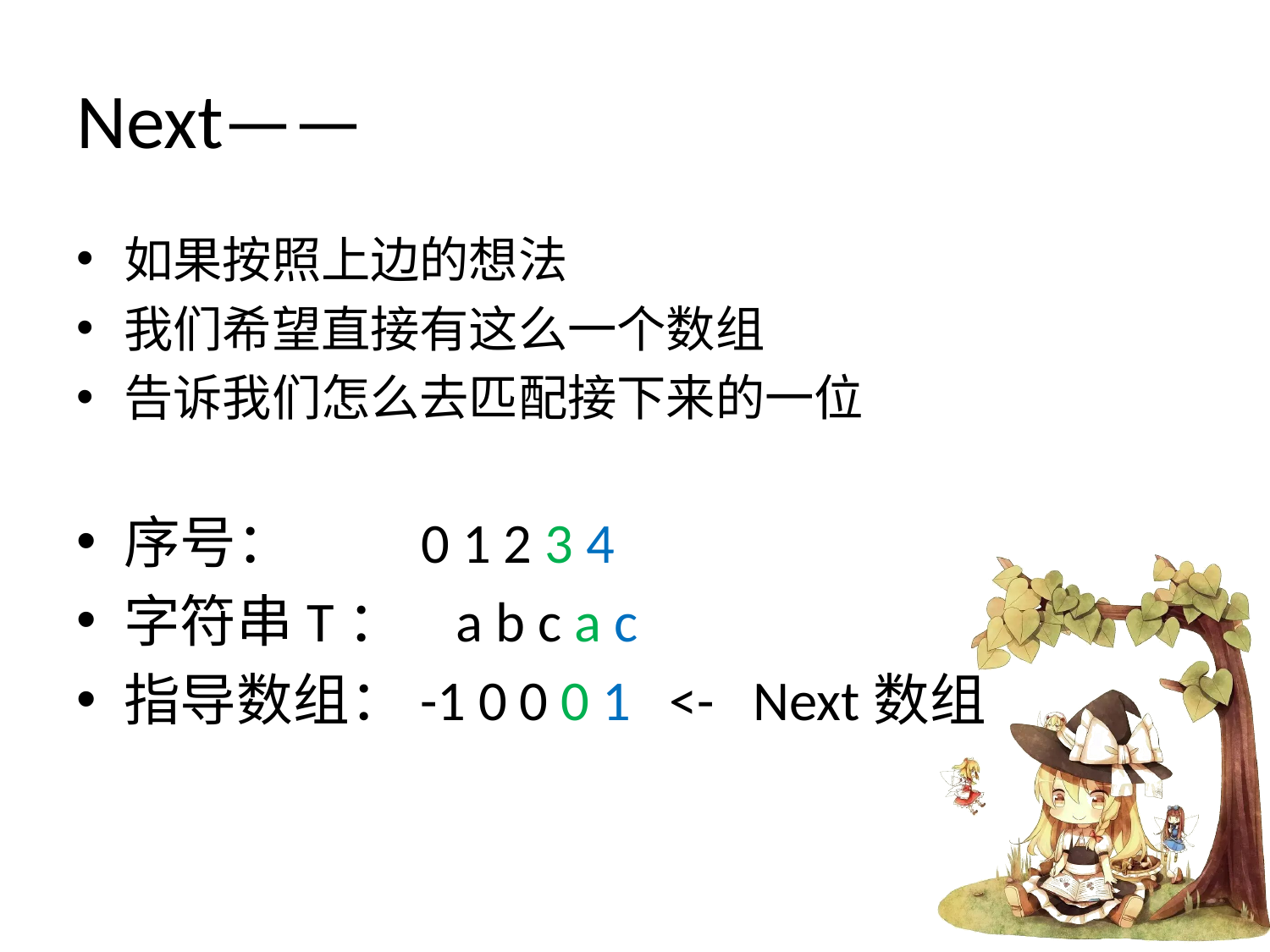

# Next——
如果按照上边的想法
我们希望直接有这么一个数组
告诉我们怎么去匹配接下来的一位

序号：         0 1 2 3 4
字符串T：   a b c a c
指导数组：-1 0 0 0 1   <-   Next数组